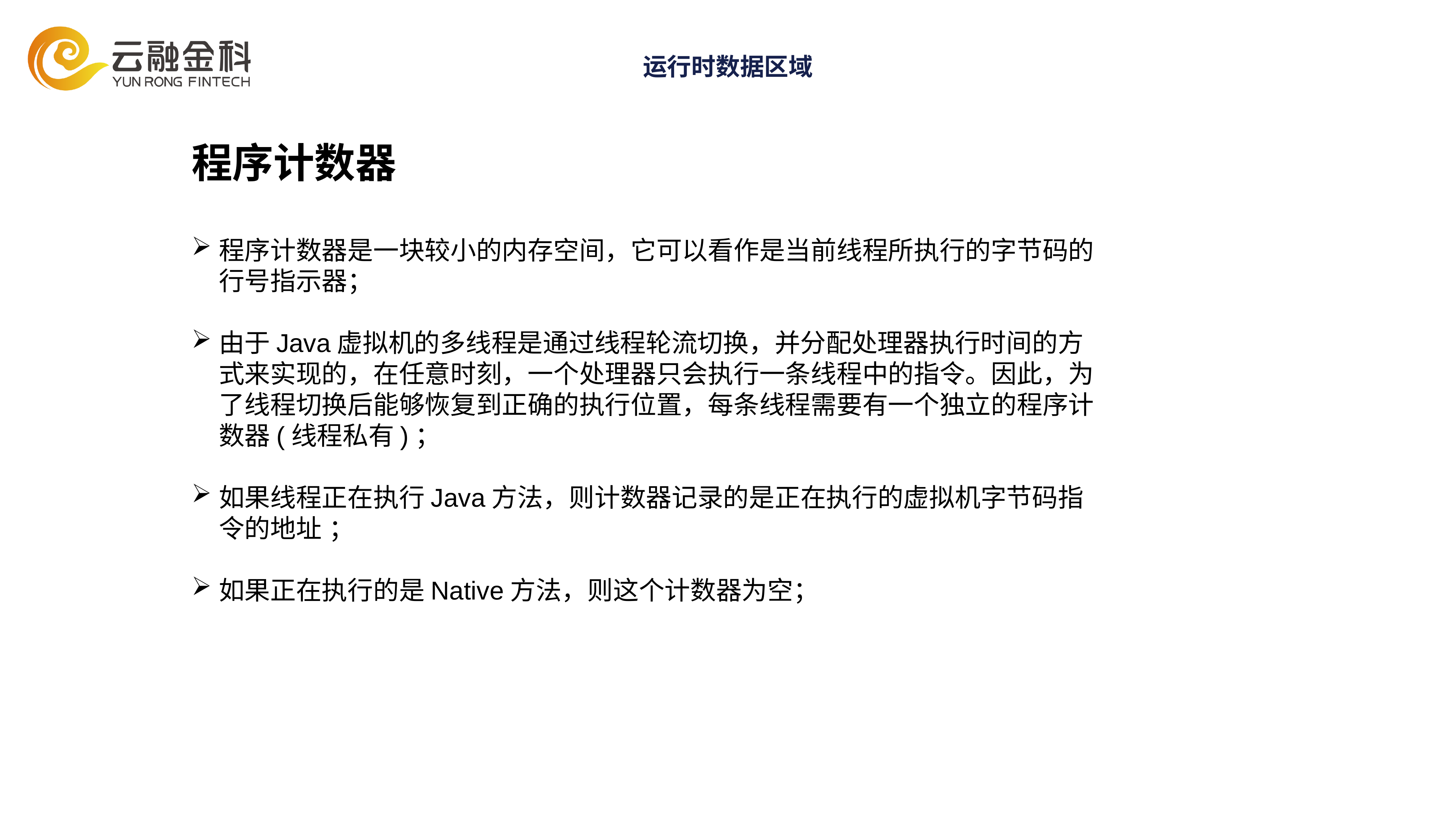

# 运行时数据区域
程序计数器
程序计数器是一块较小的内存空间，它可以看作是当前线程所执行的字节码的行号指示器；

由于Java虚拟机的多线程是通过线程轮流切换，并分配处理器执行时间的方式来实现的，在任意时刻，一个处理器只会执行一条线程中的指令。因此，为了线程切换后能够恢复到正确的执行位置，每条线程需要有一个独立的程序计数器(线程私有)；

如果线程正在执行Java方法，则计数器记录的是正在执行的虚拟机字节码指令的地址 ；

如果正在执行的是Native方法，则这个计数器为空；